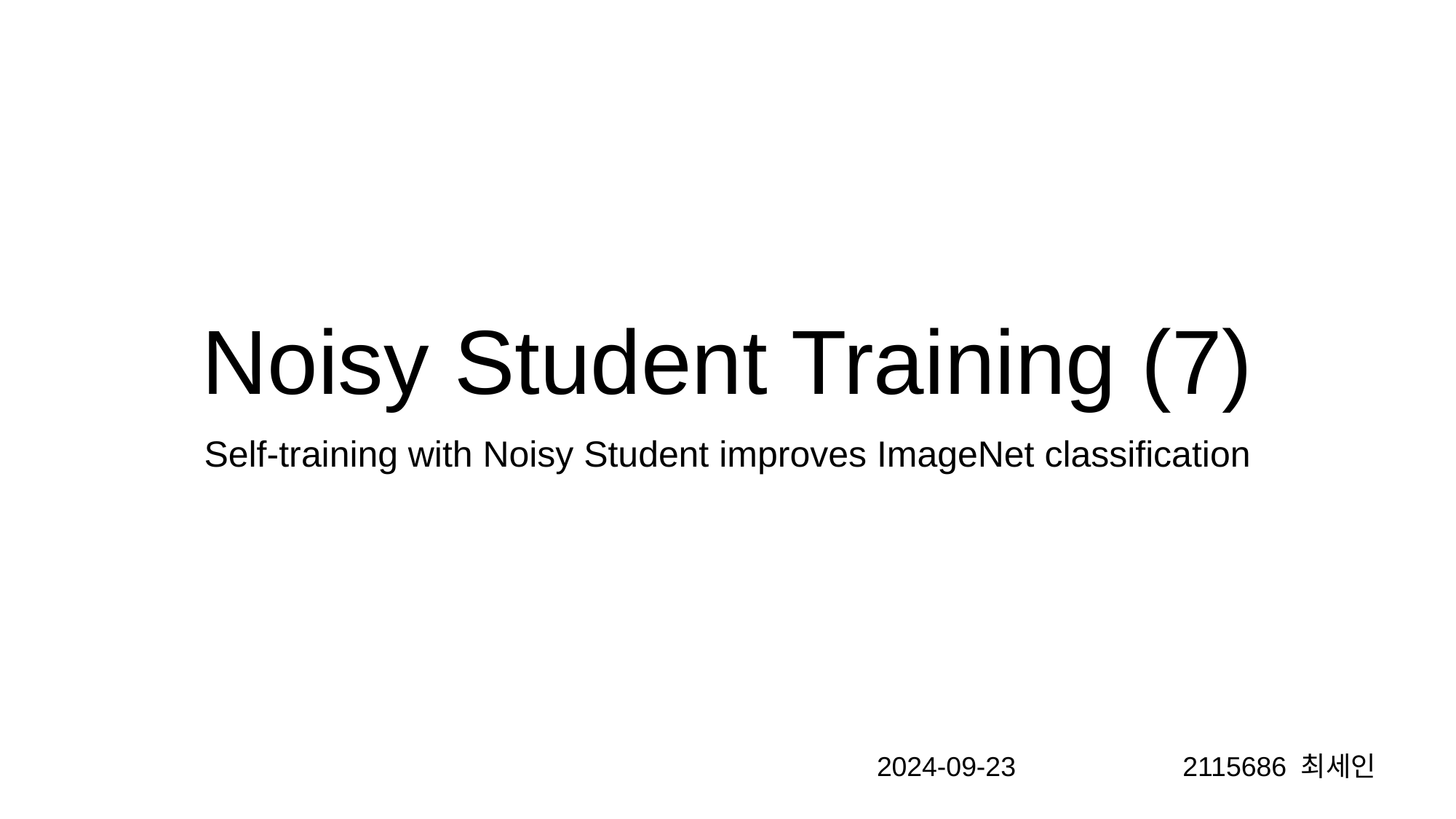

# Noisy Student Training (7)
Self-training with Noisy Student improves ImageNet classification
2024-09-23
2115686 최세인